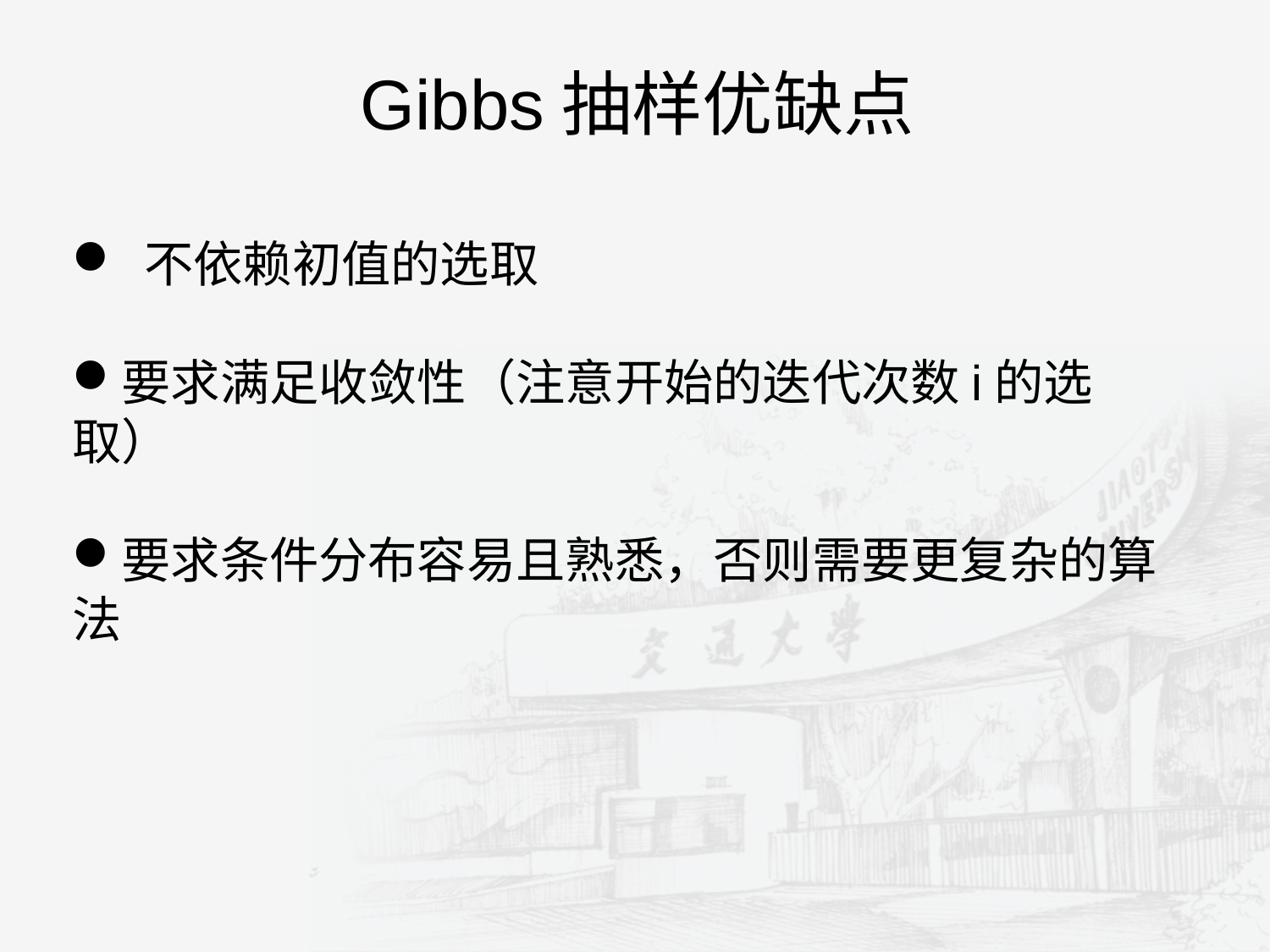

Gibbs抽样优缺点
 不依赖初值的选取

要求满足收敛性（注意开始的迭代次数i的选取）

要求条件分布容易且熟悉，否则需要更复杂的算法